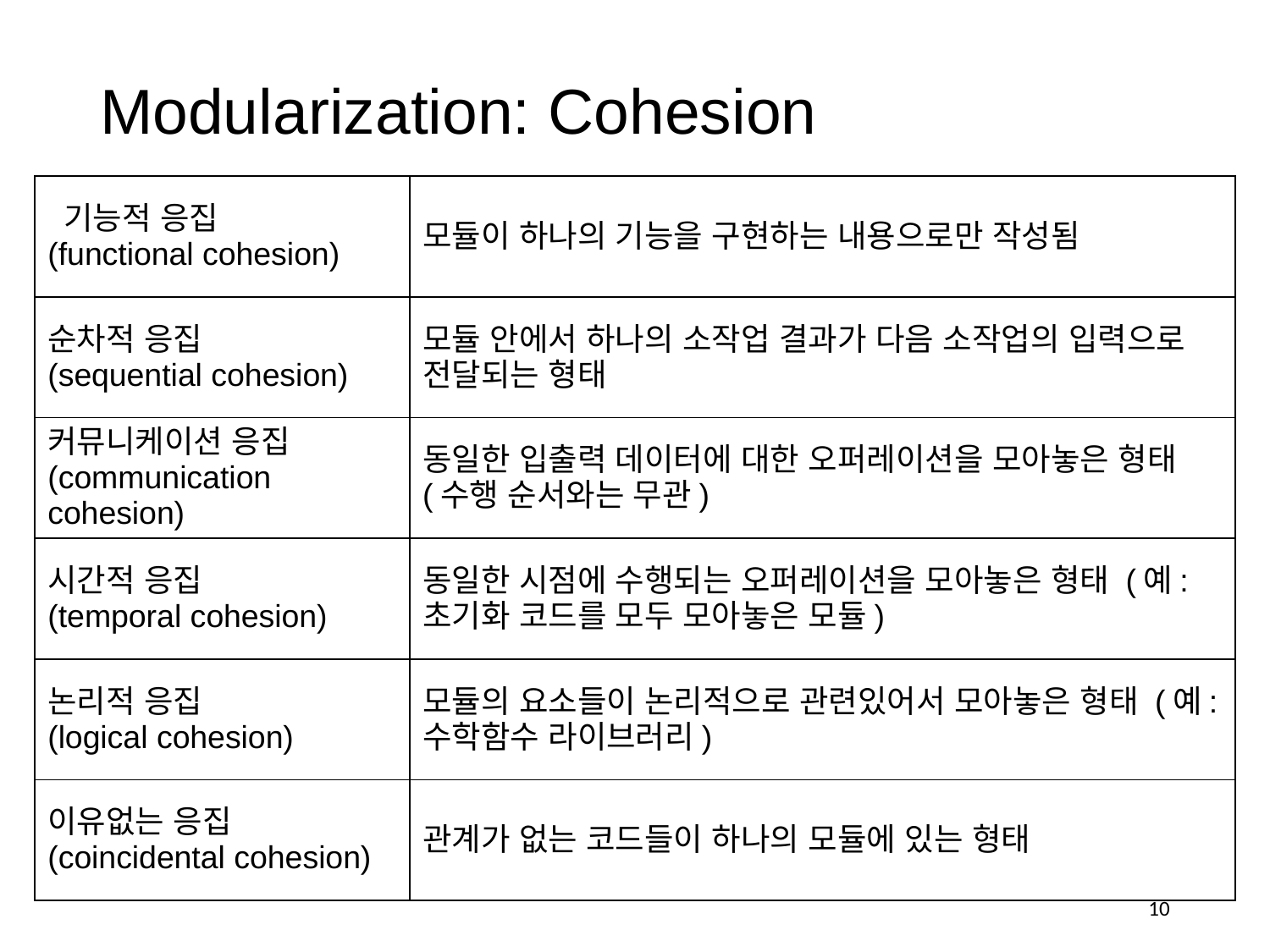

# Modularization: Cohesion
| 기능적 응집 (functional cohesion) | 모듈이 하나의 기능을 구현하는 내용으로만 작성됨 |
| --- | --- |
| 순차적 응집 (sequential cohesion) | 모듈 안에서 하나의 소작업 결과가 다음 소작업의 입력으로 전달되는 형태 |
| 커뮤니케이션 응집 (communication cohesion) | 동일한 입출력 데이터에 대한 오퍼레이션을 모아놓은 형태 (수행 순서와는 무관) |
| 시간적 응집 (temporal cohesion) | 동일한 시점에 수행되는 오퍼레이션을 모아놓은 형태 (예: 초기화 코드를 모두 모아놓은 모듈) |
| 논리적 응집 (logical cohesion) | 모듈의 요소들이 논리적으로 관련있어서 모아놓은 형태 (예: 수학함수 라이브러리) |
| 이유없는 응집 (coincidental cohesion) | 관계가 없는 코드들이 하나의 모듈에 있는 형태 |
10